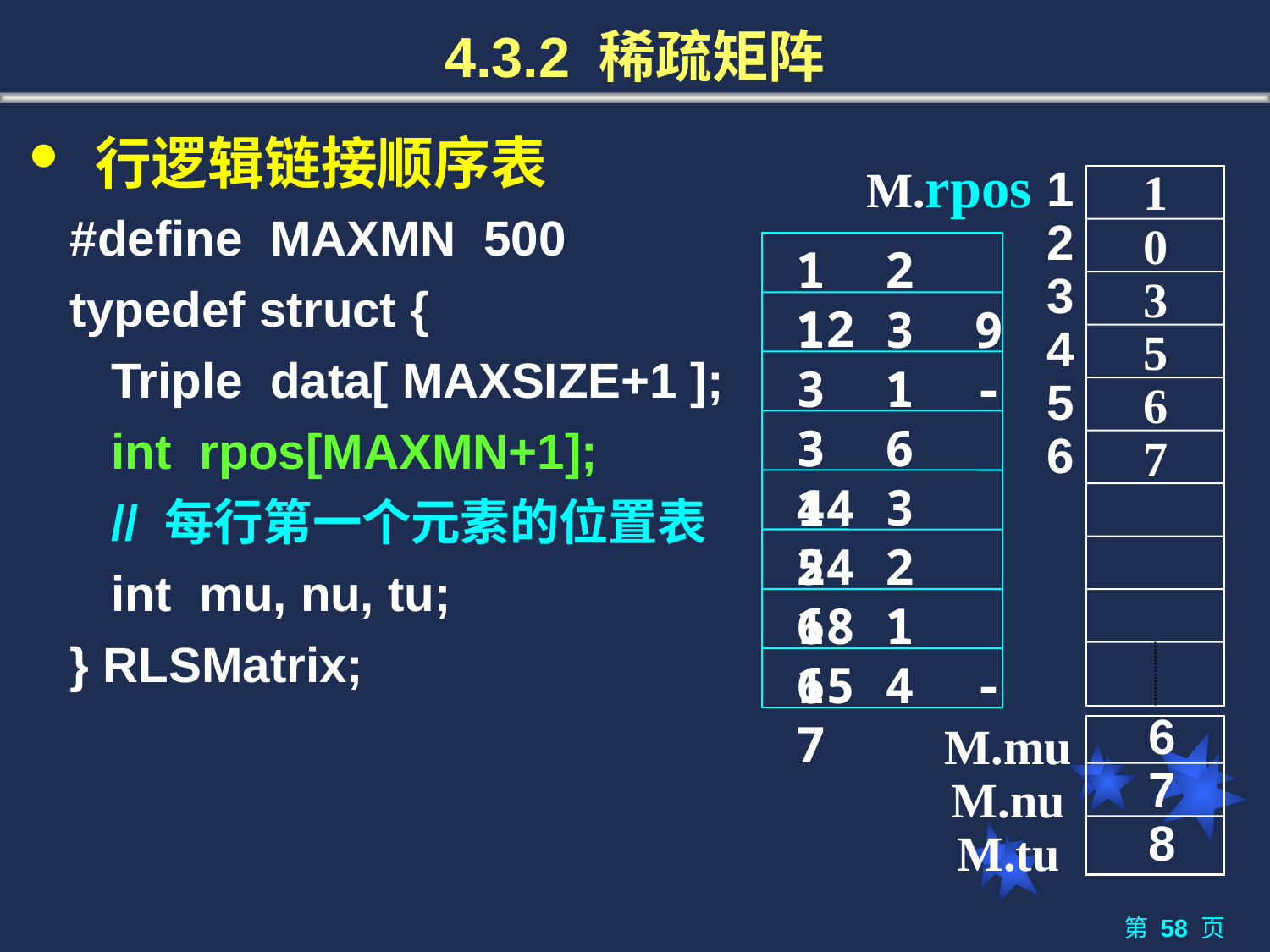

# 4.3.2 稀疏矩阵
 行逻辑链接顺序表
   #define  MAXMN  500
   typedef struct {
      Triple  data[ MAXSIZE+1 ];
      int  rpos[MAXMN+1];
      // 每行第一个元素的位置表
      int  mu, nu, tu;
   } RLSMatrix;
M.rpos
1
2
3
4
5
6

1
0
3
5
6
7
6
7
8
M.mu
M.nu
M.tu

1  2  12

1  3  9

3  1  -3

3  6  14

4  3  24

5  2  18

6  1  15

6  4  -7
第 58 页